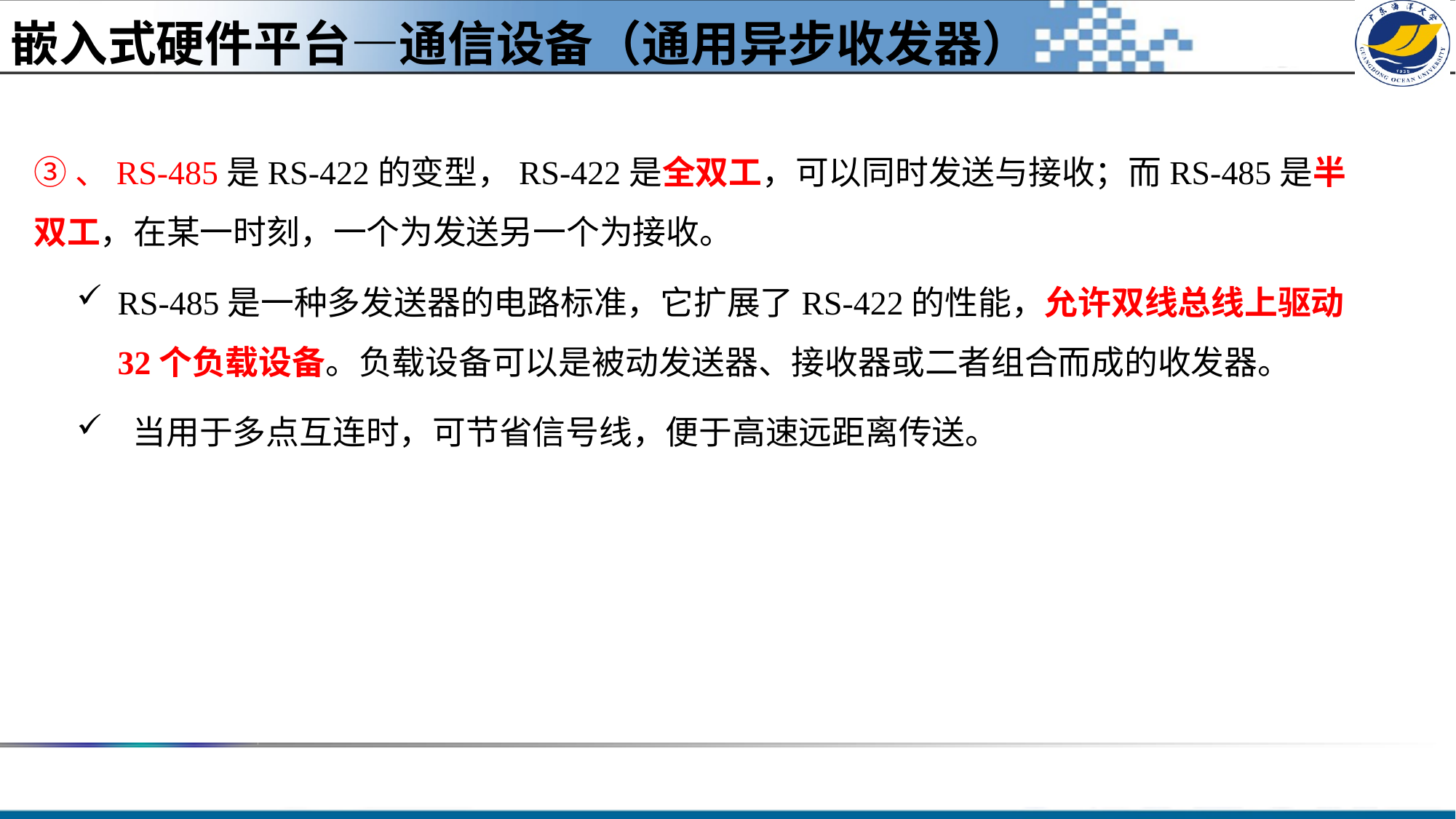

嵌入式硬件平台—通信设备（通用异步收发器）
#
③、RS-485是RS-422的变型，RS-422是全双工，可以同时发送与接收；而RS-485是半双工，在某一时刻，一个为发送另一个为接收。
RS-485是一种多发送器的电路标准，它扩展了RS-422的性能，允许双线总线上驱动32个负载设备。负载设备可以是被动发送器、接收器或二者组合而成的收发器。
 当用于多点互连时，可节省信号线，便于高速远距离传送。

97